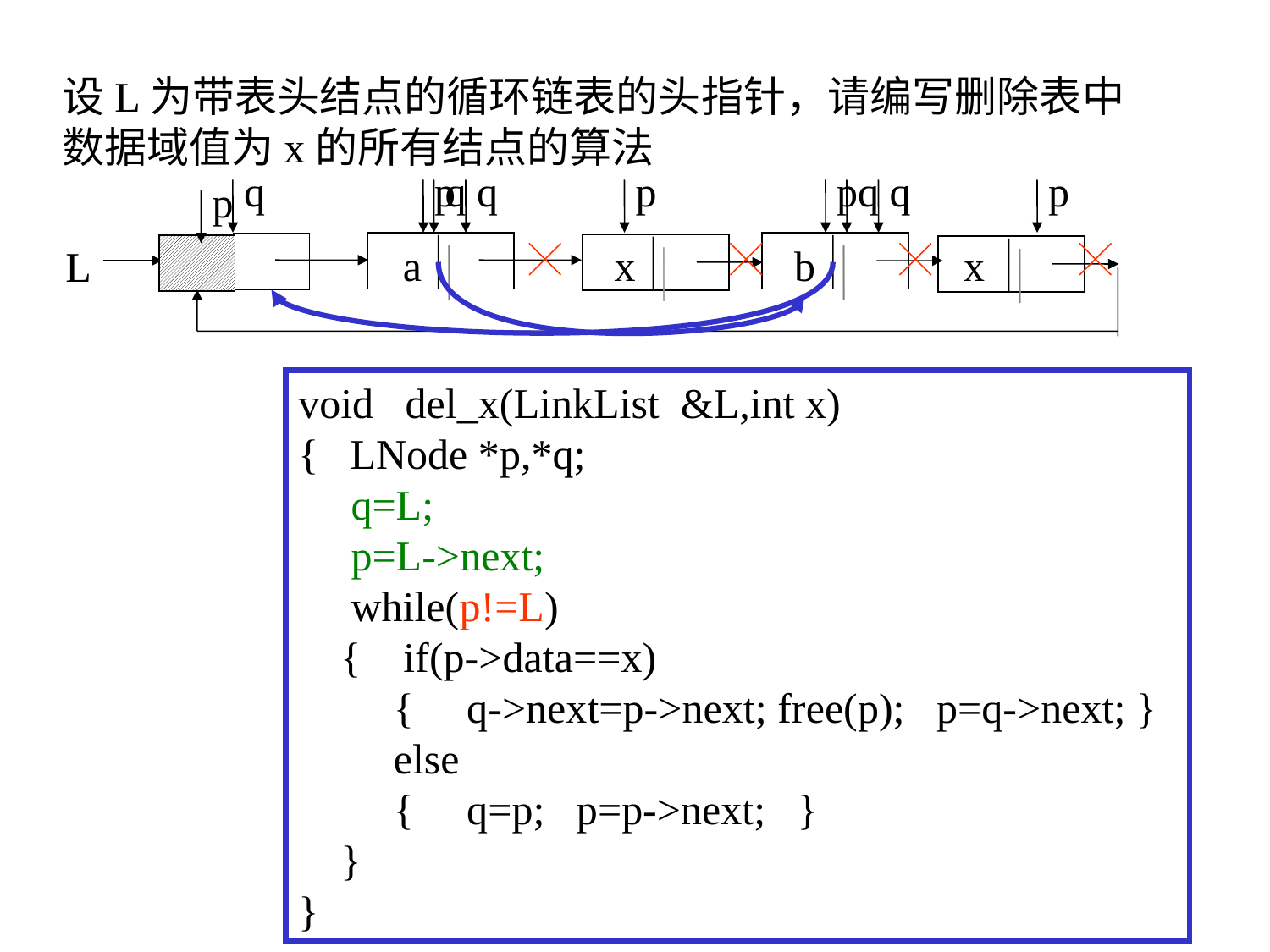

设L为带表头结点的循环链表的头指针，请编写删除表中
数据域值为x的所有结点的算法
q

p

q

p

q

p

q

p

q

p

L

a
x
b
x

void   del_x(LinkList  &L,int x)
{   LNode *p,*q;
     q=L;
     p=L->next;
     while(p!=L)
    {    if(p->data==x)
         {     q->next=p->next; free(p);   p=q->next; }
         else
         {     q=p;   p=p->next;   }
    }
}